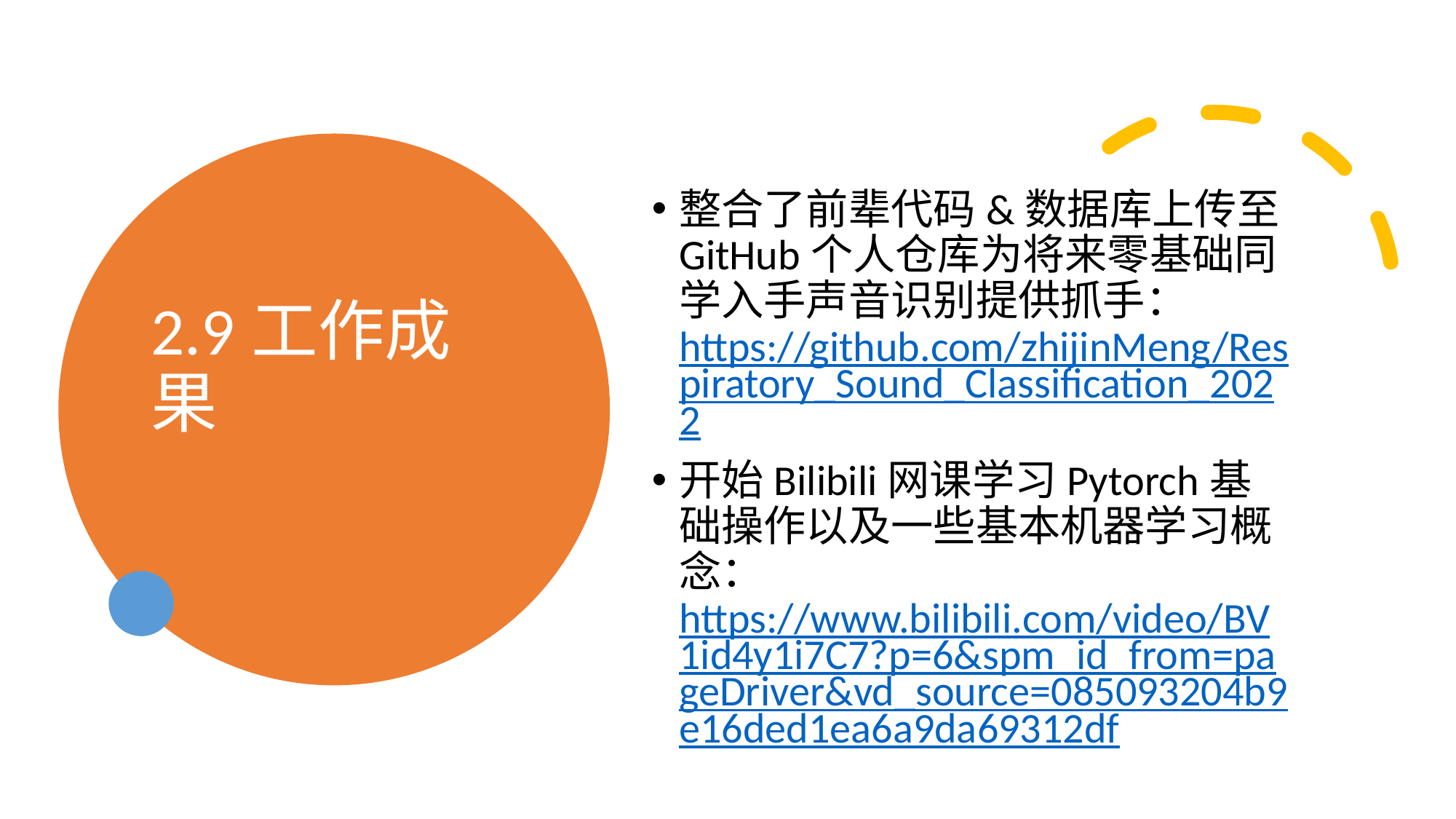

# 2.9工作成果
整合了前辈代码&数据库上传至GitHub个人仓库为将来零基础同学入手声音识别提供抓手：https://github.com/zhijinMeng/Respiratory_Sound_Classification_2022
开始Bilibili网课学习Pytorch基础操作以及一些基本机器学习概念：https://www.bilibili.com/video/BV1id4y1i7C7?p=6&spm_id_from=pageDriver&vd_source=085093204b9e16ded1ea6a9da69312df